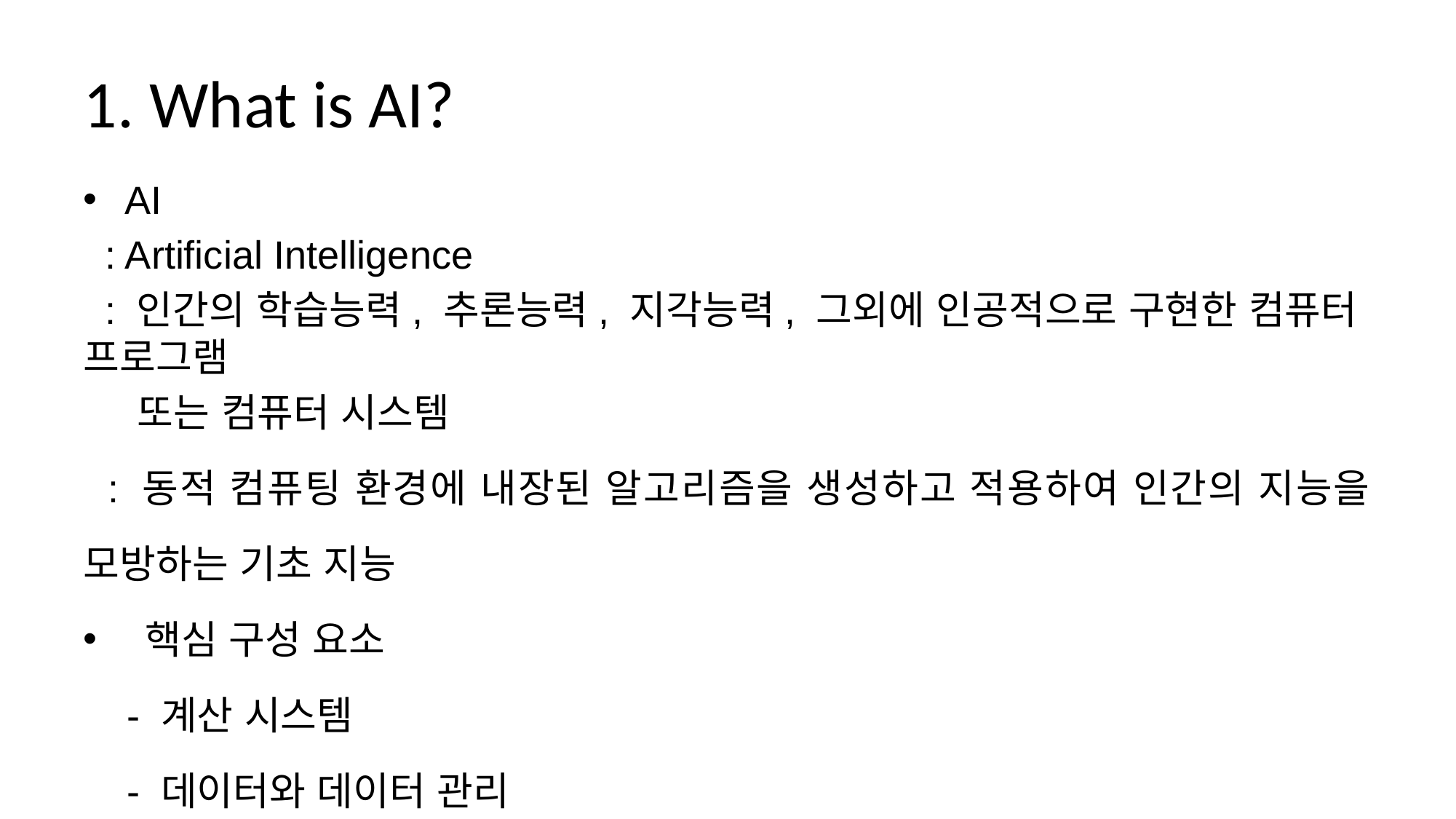

# 1. What is AI?
AI
  : Artificial Intelligence
  : 인간의 학습능력, 추론능력, 지각능력, 그외에 인공적으로 구현한 컴퓨터 프로그램
    또는 컴퓨터 시스템
  : 동적 컴퓨팅 환경에 내장된 알고리즘을 생성하고 적용하여 인간의 지능을 모방하는 기초 지능
 핵심 구성 요소
    - 계산 시스템
    - 데이터와 데이터 관리
    - 고급 AI 알고리즘(코드)